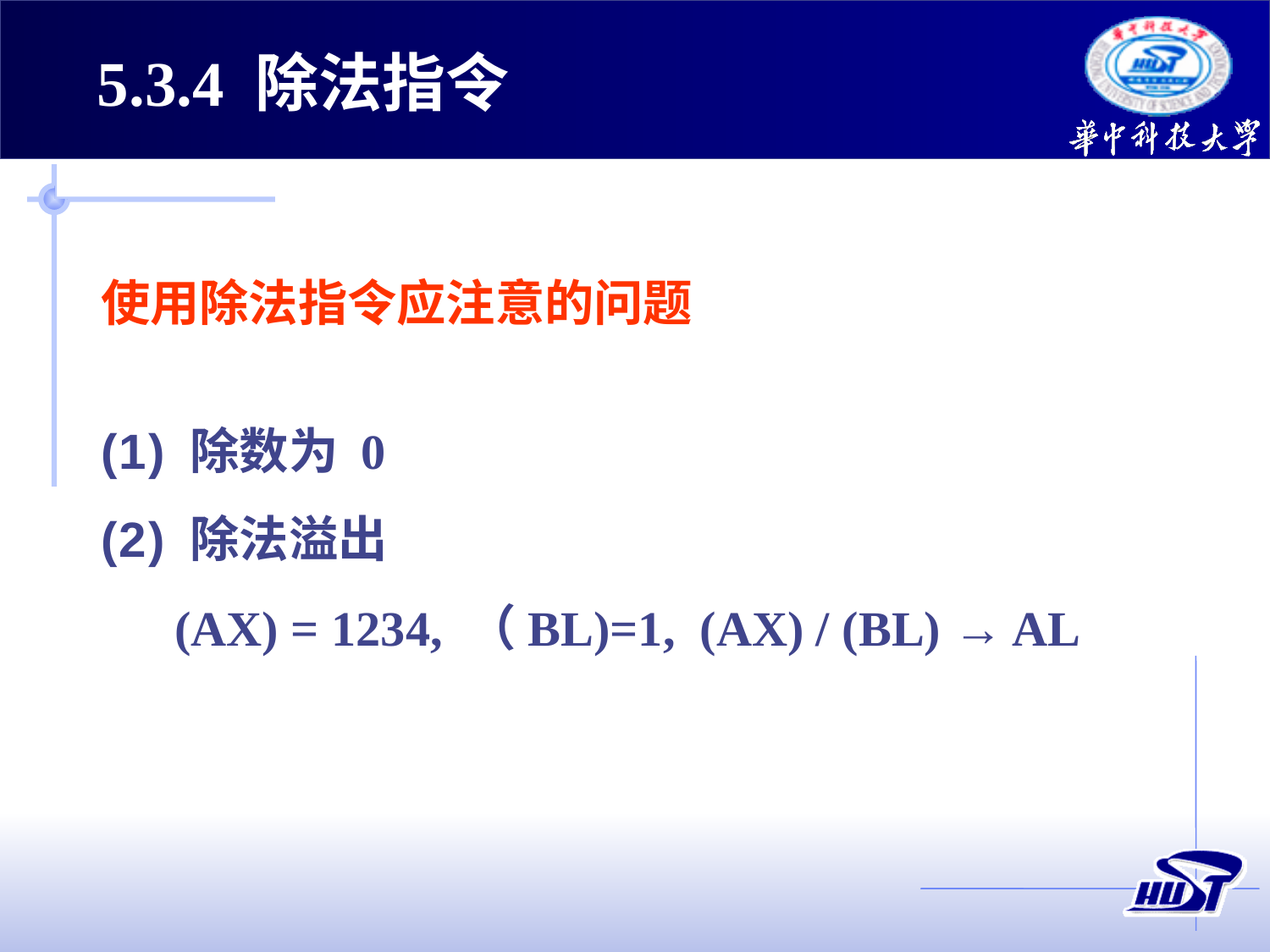

5.3.4 除法指令

使用除法指令应注意的问题

 除数为 0
 除法溢出
      (AX) = 1234, （BL)=1,  (AX) / (BL) → AL